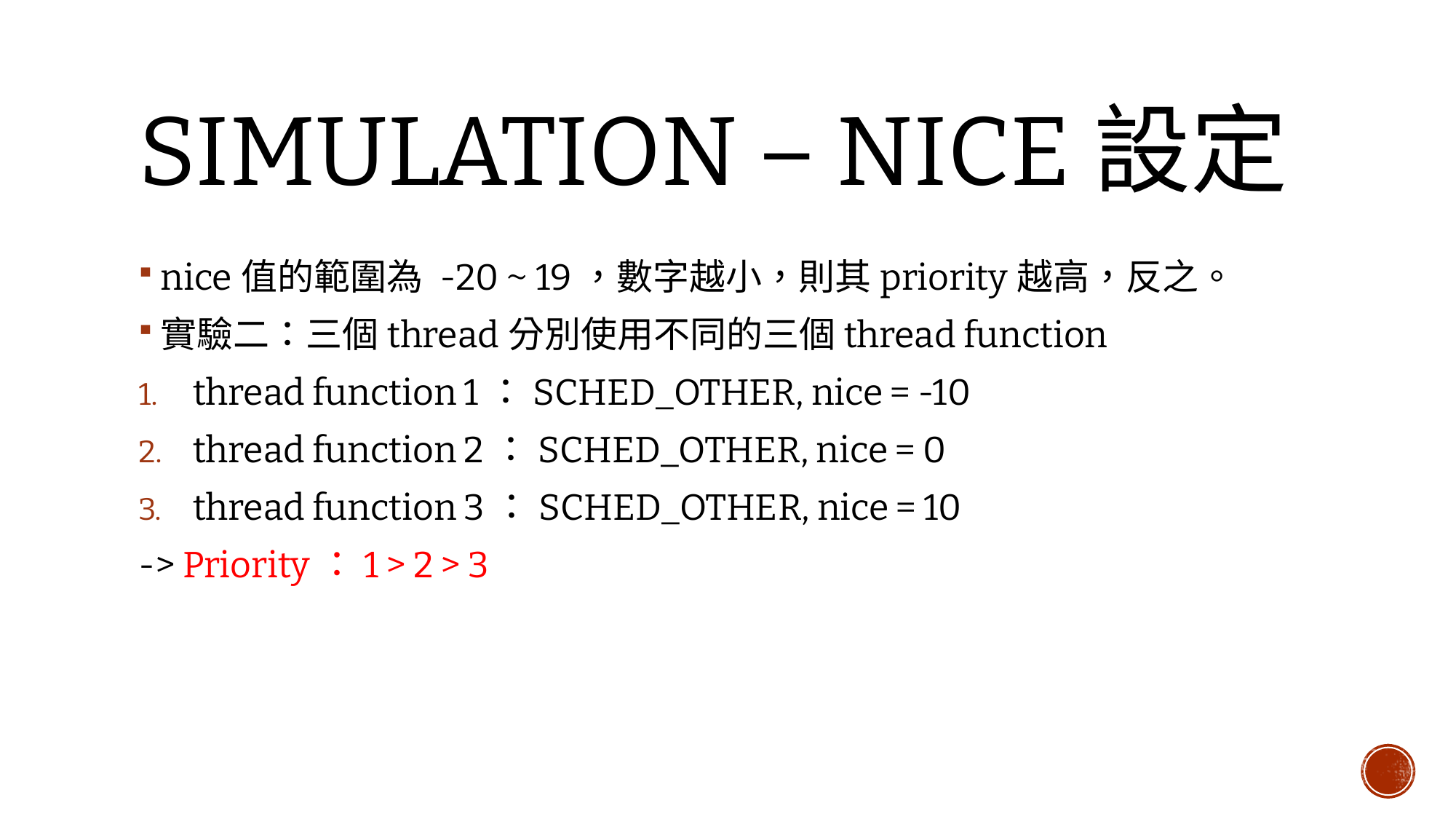

# Simulation – NICE設定
nice值的範圍為 -20 ~ 19，數字越小，則其priority越高，反之。
實驗二：三個thread分別使用不同的三個thread function
thread function 1：SCHED_OTHER, nice = -10
thread function 2：SCHED_OTHER, nice = 0
thread function 3：SCHED_OTHER, nice = 10
-> Priority：1 > 2 > 3